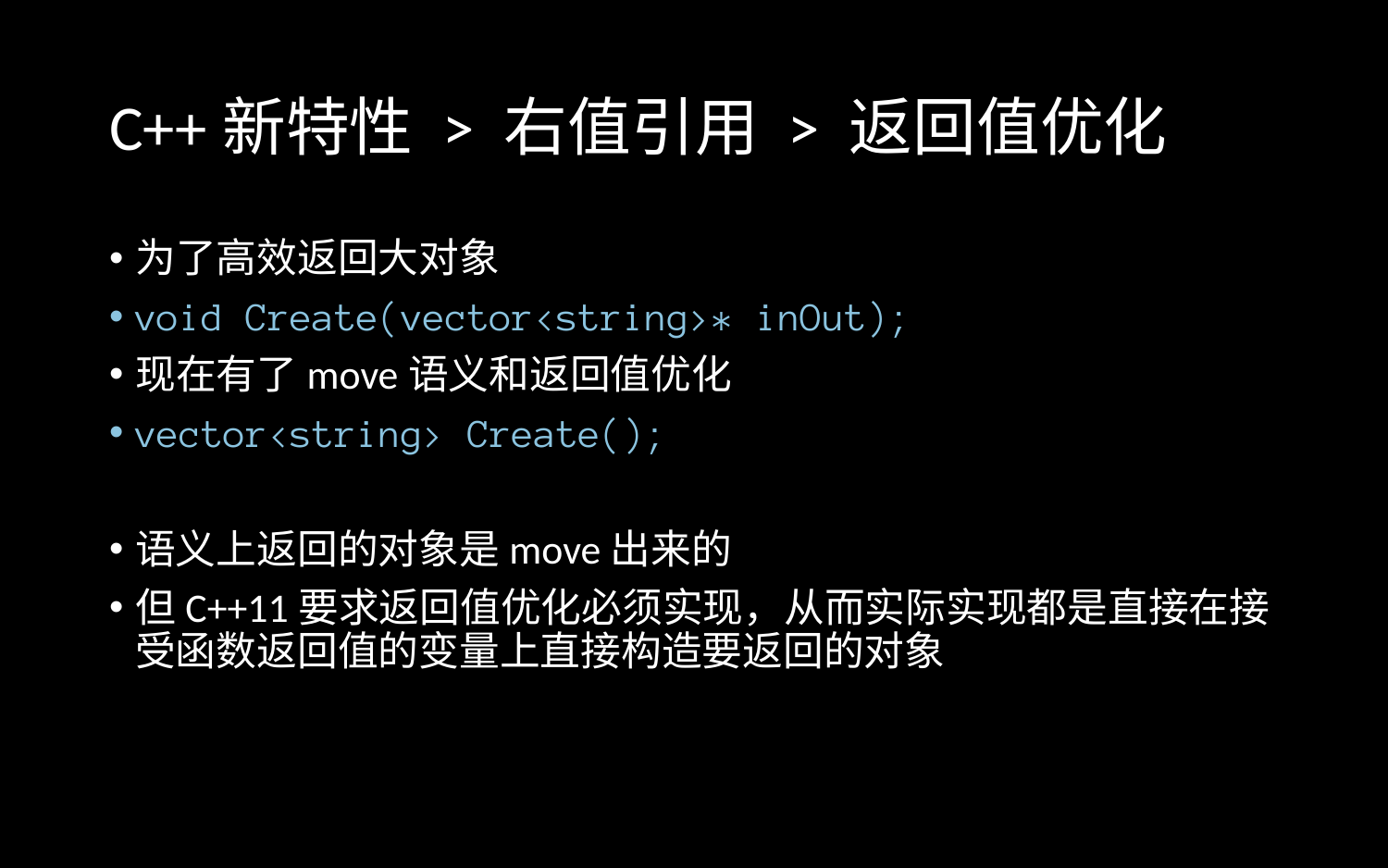

# C++新特性 > 右值引用 > 返回值优化
为了高效返回大对象
void Create(vector<string>* inOut);
现在有了move语义和返回值优化
vector<string> Create();

语义上返回的对象是move出来的
但C++11要求返回值优化必须实现，从而实际实现都是直接在接受函数返回值的变量上直接构造要返回的对象